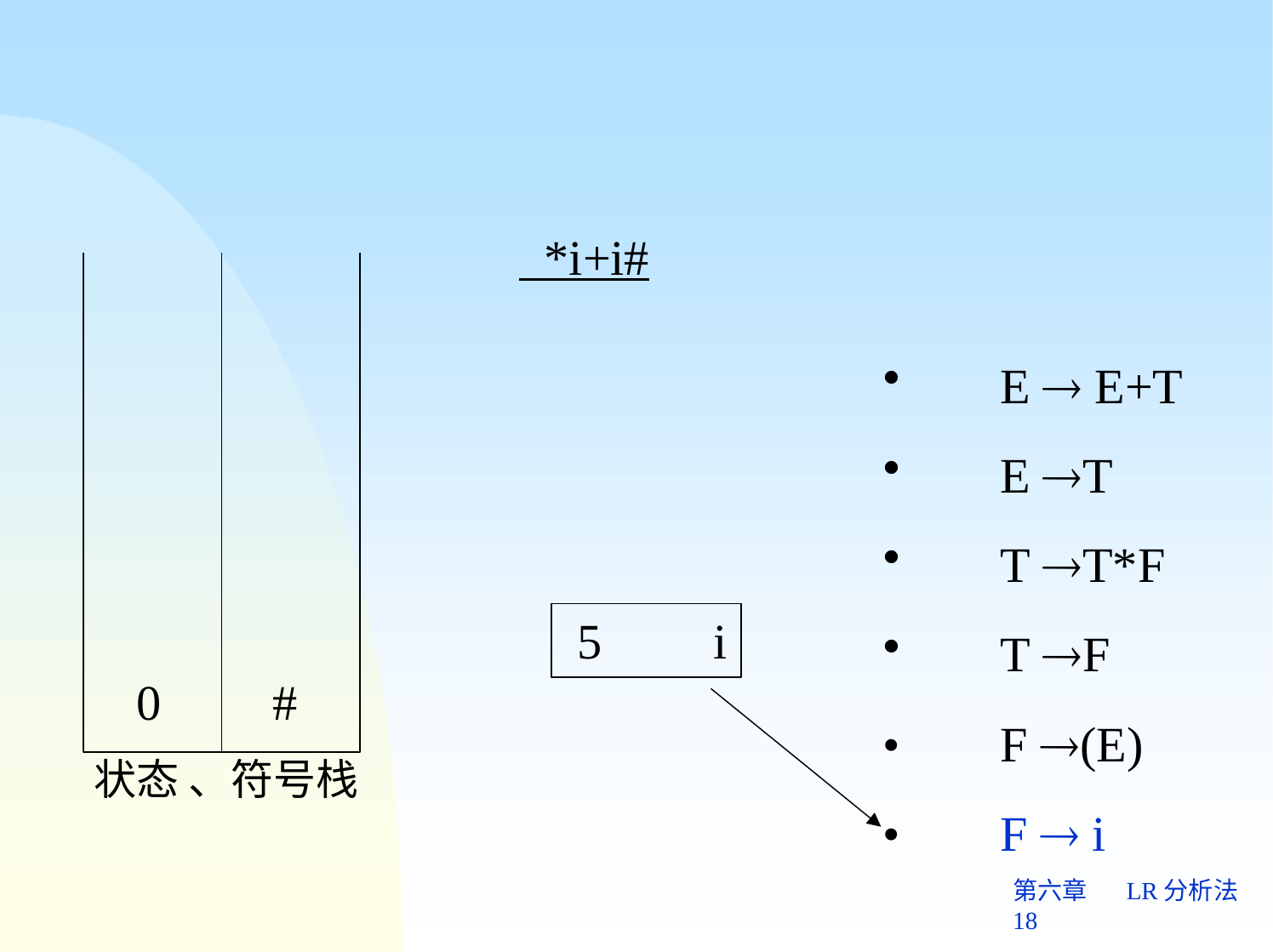

# *i+i#

E → E+T
E →T
T →T*F
T →F

5
i
0
#

F →(E)
F → i
第六章	LR分析法 18
•
•
状态 、符号栈